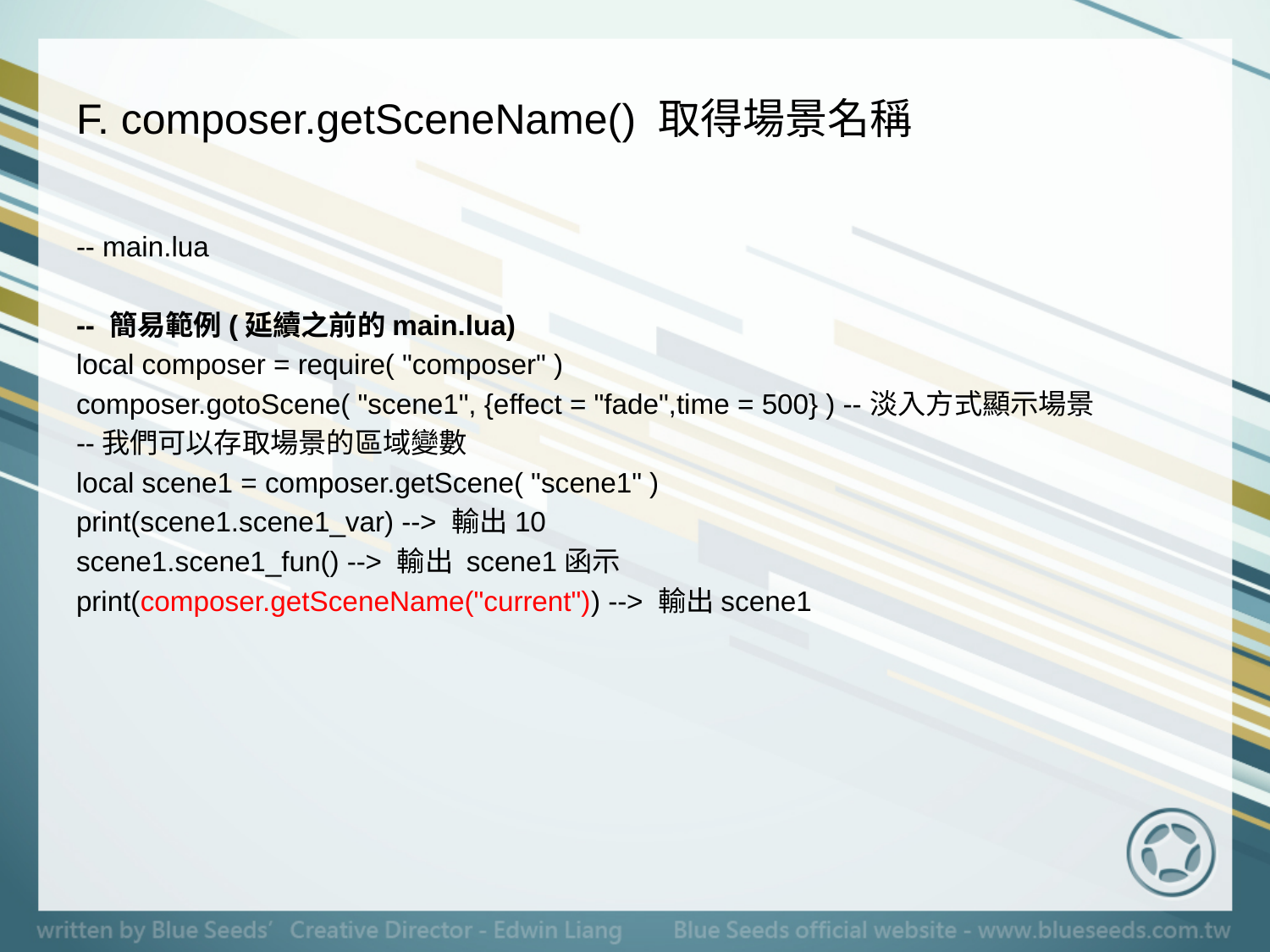

# F. composer.getSceneName() 取得場景名稱
-- main.lua

-- 簡易範例(延續之前的main.lua)
local composer = require( "composer" )
composer.gotoScene( "scene1", {effect = "fade",time = 500} ) --淡入方式顯示場景
--我們可以存取場景的區域變數
local scene1 = composer.getScene( "scene1" )
print(scene1.scene1_var) --> 輸出10
scene1.scene1_fun() --> 輸出 scene1函示
print(composer.getSceneName("current")) --> 輸出scene1